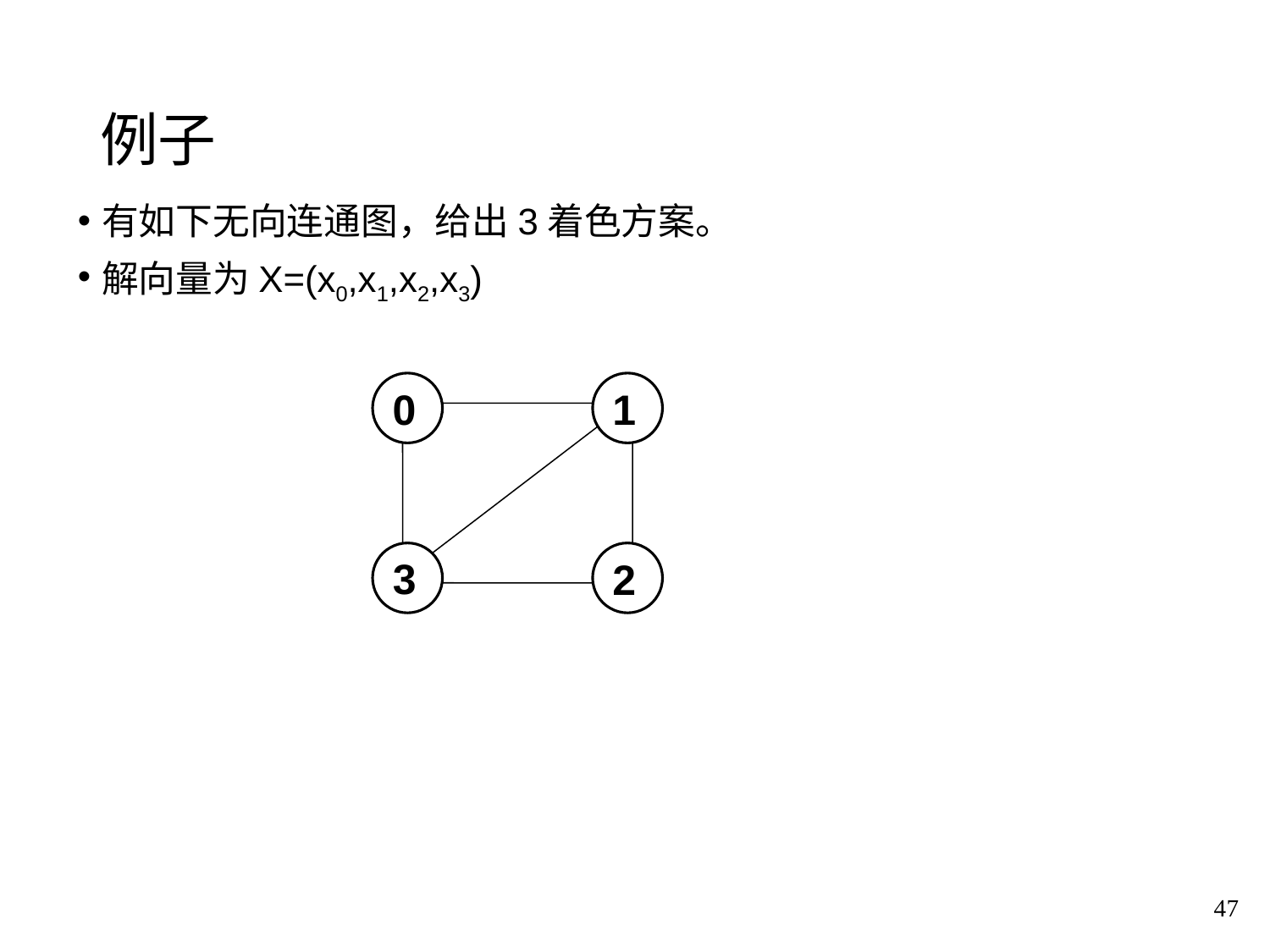

# 例子
有如下无向连通图，给出3着色方案。
解向量为X=(x0,x1,x2,x3)

0
1

3
2

47